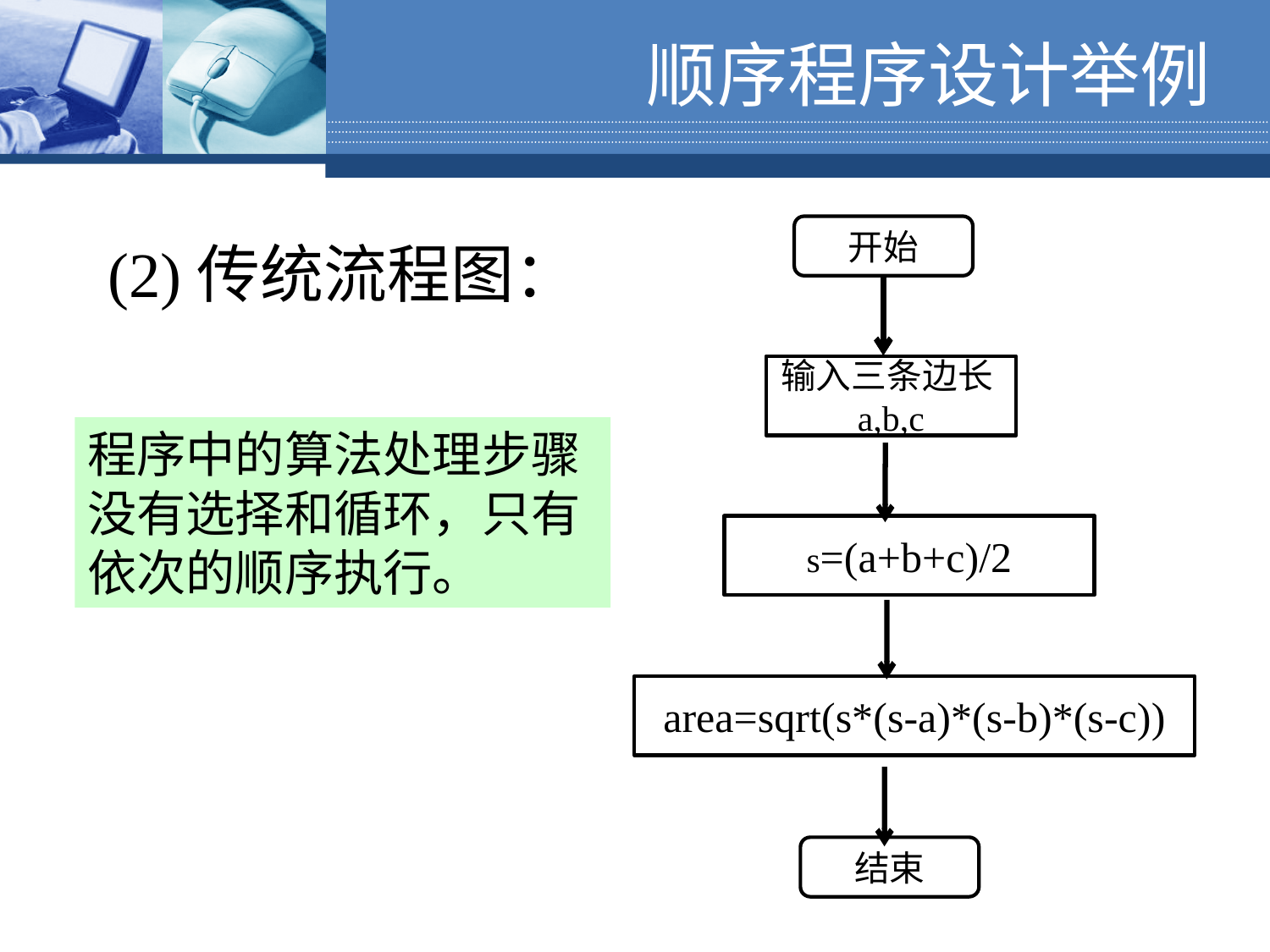

# 顺序程序设计举例
开始
(2)传统流程图：
输入三条边长a,b,c
程序中的算法处理步骤没有选择和循环，只有依次的顺序执行。

s=(a+b+c)/2
area=sqrt(s*(s-a)*(s-b)*(s-c))
结束